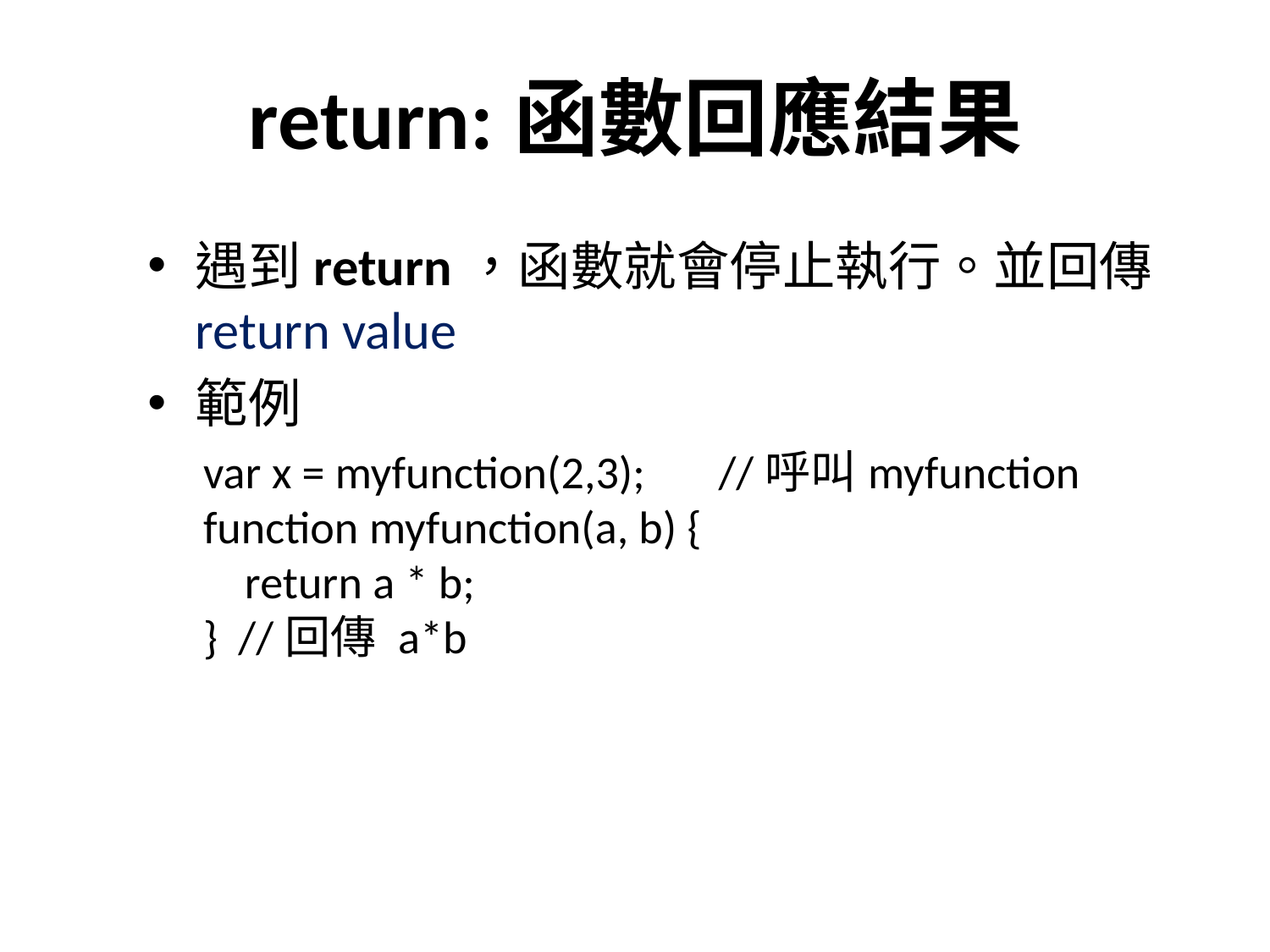

# return:函數回應結果
遇到return，函數就會停止執行。並回傳 return value
範例
var x = myfunction(2,3);       //呼叫myfunction
function myfunction(a, b) {
    return a * b;         
}  //回傳 a*b